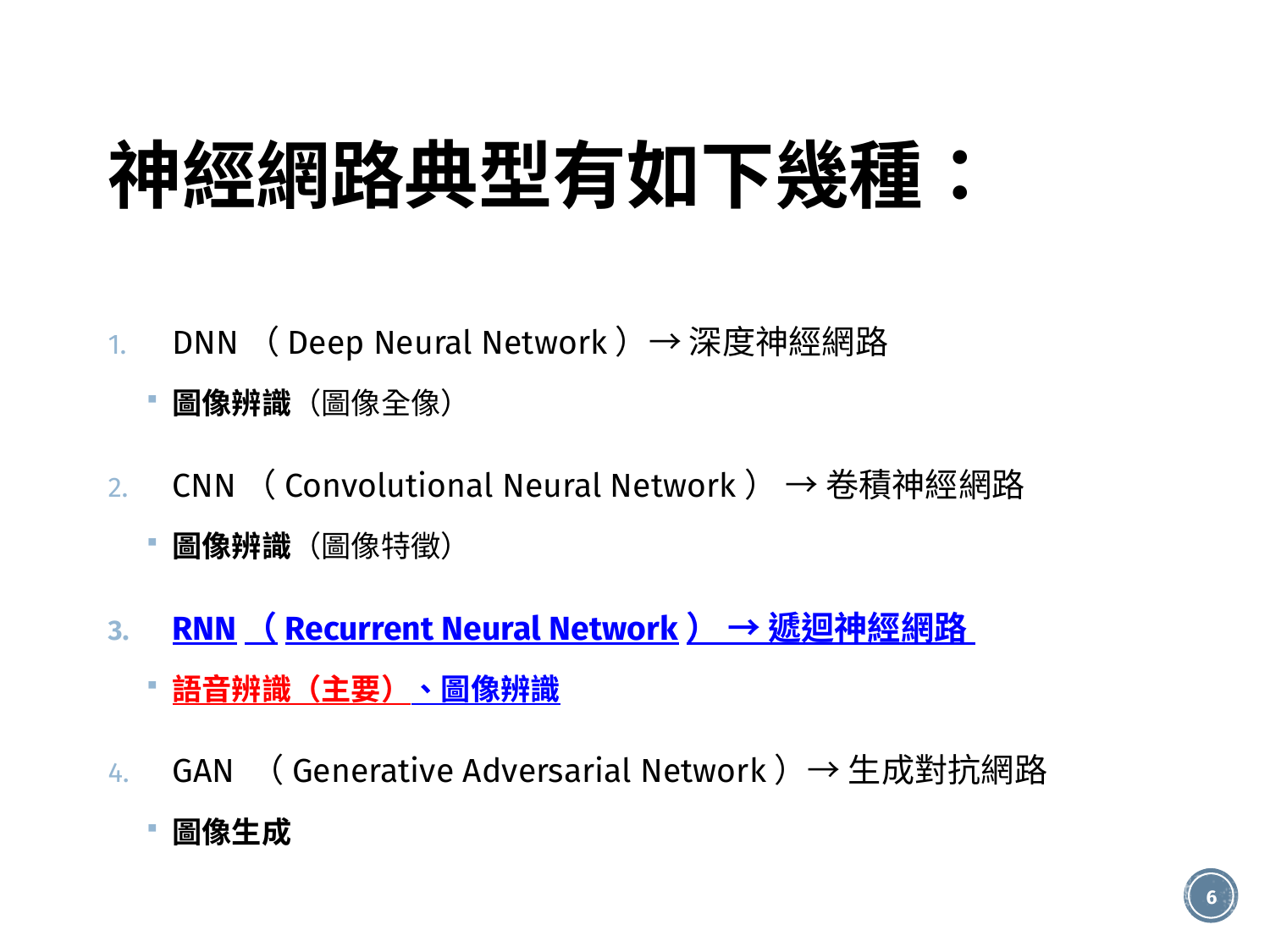

# 神經網路典型有如下幾種：
DNN（Deep Neural Network）→ 深度神經網路
圖像辨識（圖像全像）
CNN（Convolutional Neural Network） → 卷積神經網路
圖像辨識（圖像特徵）
RNN（Recurrent Neural Network） → 遞迴神經網路
語音辨識（主要）、圖像辨識
GAN （Generative Adversarial Network）→ 生成對抗網路
圖像生成
6